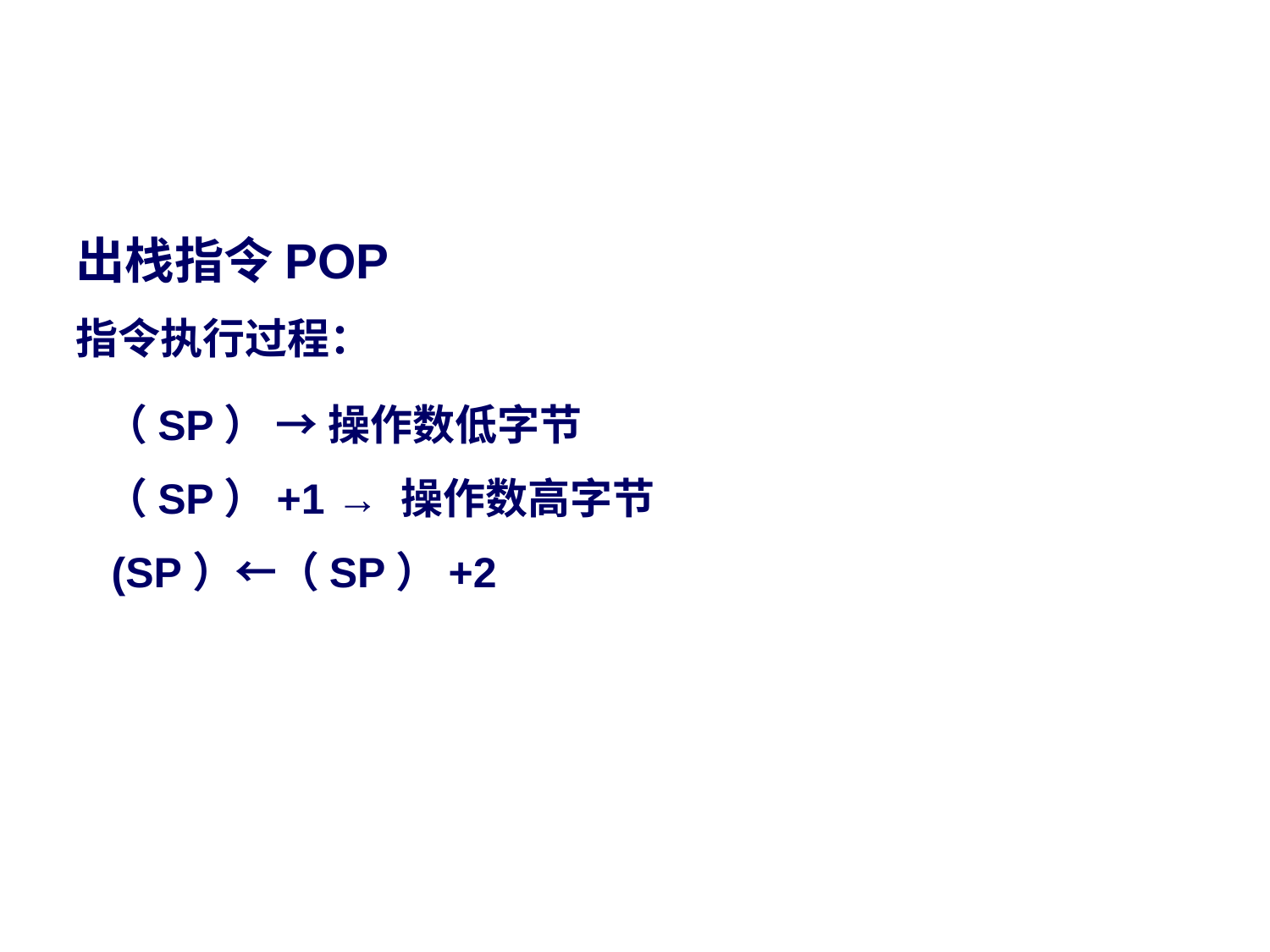

#
出栈指令POP
指令执行过程：
  （SP） → 操作数低字节
  （SP）+1 → 操作数高字节
   (SP）←（SP）+2